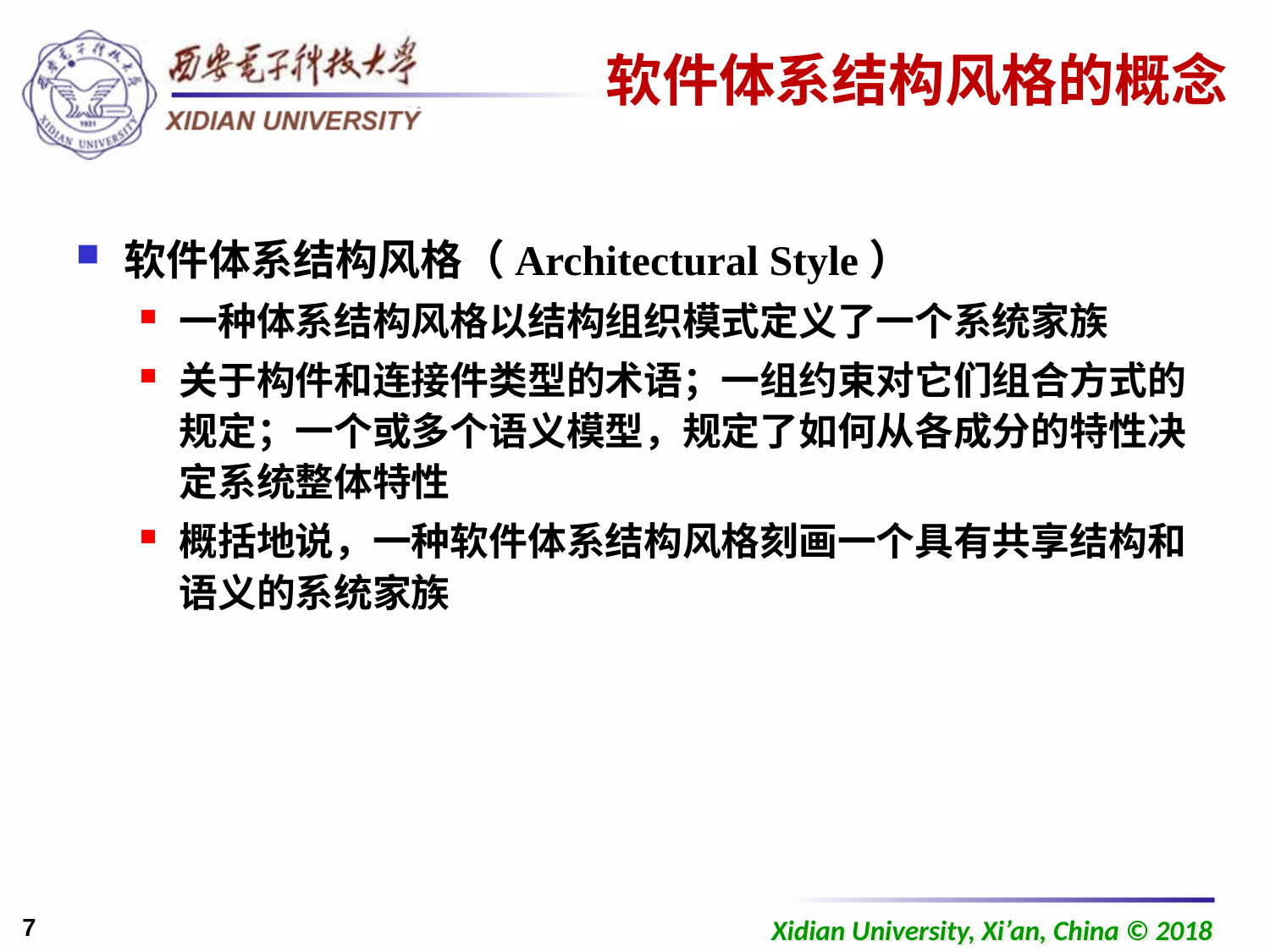

# 软件体系结构风格的概念
软件体系结构风格（Architectural Style）
一种体系结构风格以结构组织模式定义了一个系统家族
关于构件和连接件类型的术语；一组约束对它们组合方式的规定；一个或多个语义模型，规定了如何从各成分的特性决定系统整体特性
概括地说，一种软件体系结构风格刻画一个具有共享结构和语义的系统家族